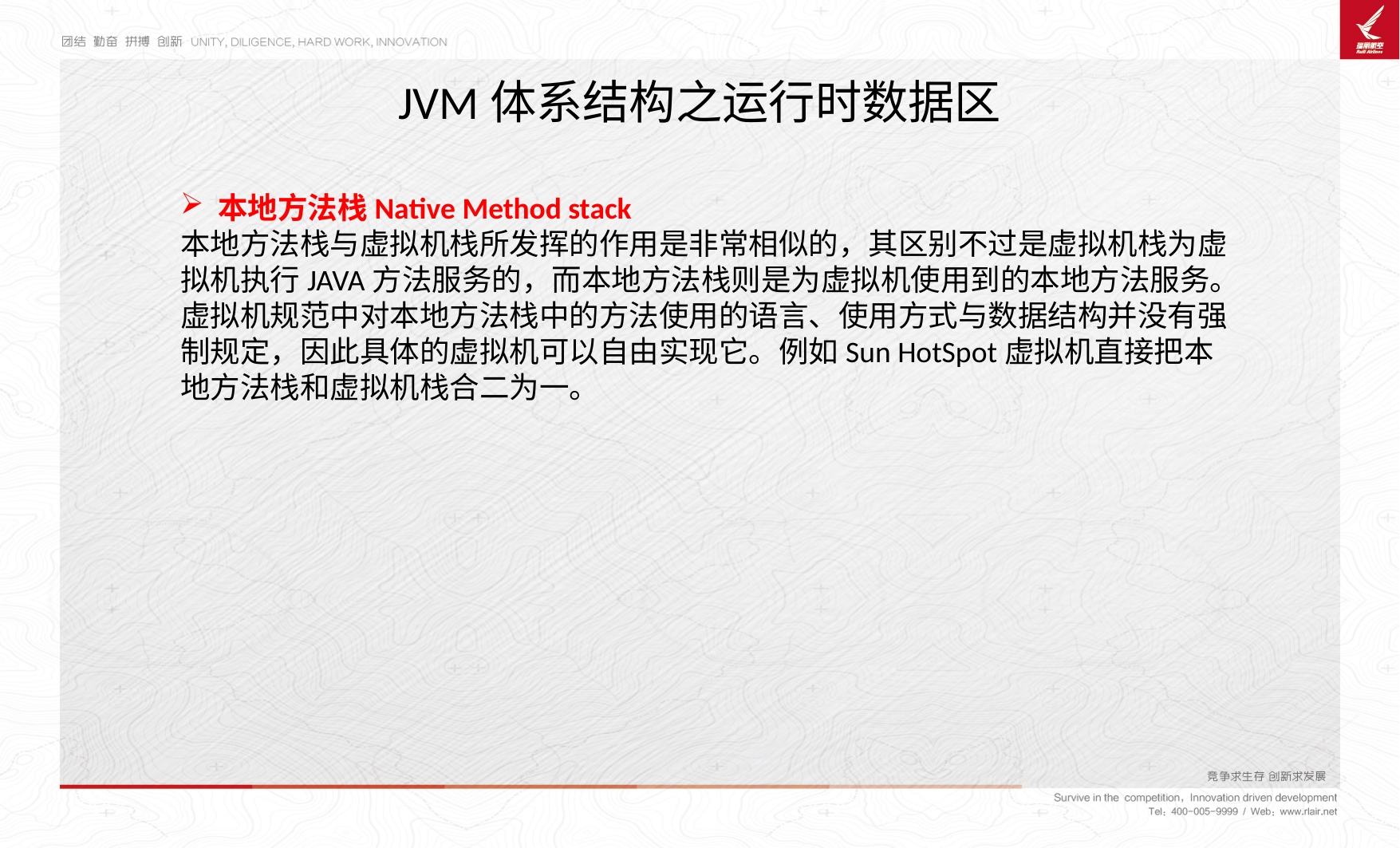

JVM体系结构之运行时数据区
本地方法栈Native Method stack
本地方法栈与虚拟机栈所发挥的作用是非常相似的，其区别不过是虚拟机栈为虚拟机执行JAVA方法服务的，而本地方法栈则是为虚拟机使用到的本地方法服务。虚拟机规范中对本地方法栈中的方法使用的语言、使用方式与数据结构并没有强制规定，因此具体的虚拟机可以自由实现它。例如Sun HotSpot虚拟机直接把本地方法栈和虚拟机栈合二为一。